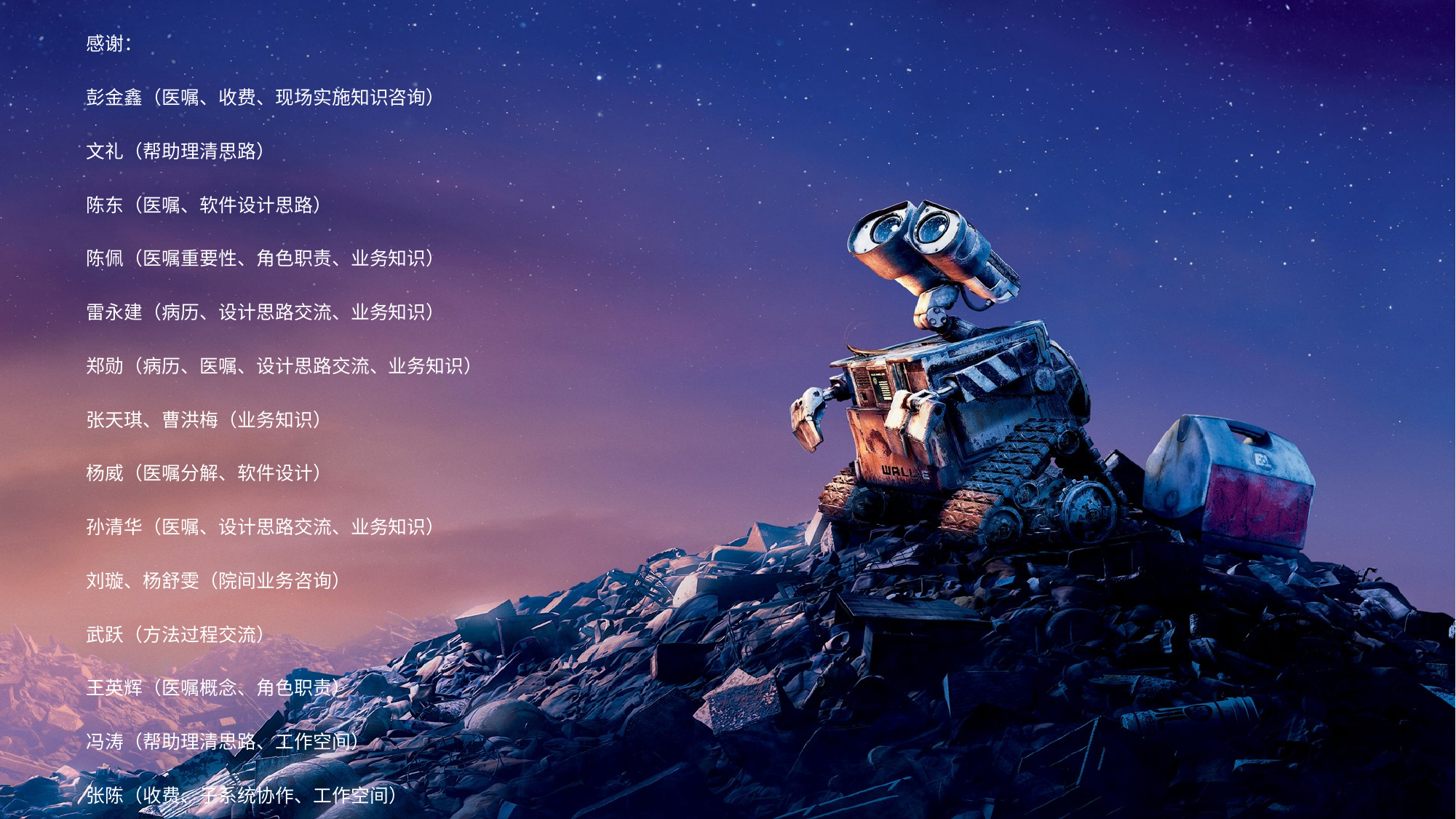

感谢：
彭金鑫（医嘱、收费、现场实施知识咨询）
文礼（帮助理清思路）
陈东（医嘱、软件设计思路）
陈佩（医嘱重要性、角色职责、业务知识）
雷永建（病历、设计思路交流、业务知识）
郑勋（病历、医嘱、设计思路交流、业务知识）
张天琪、曹洪梅（业务知识）
杨威（医嘱分解、软件设计）
孙清华（医嘱、设计思路交流、业务知识）
刘璇、杨舒雯（院间业务咨询）
武跃（方法过程交流）
王英辉（医嘱概念、角色职责）
冯涛（帮助理清思路、工作空间）
张陈（收费、子系统协作、工作空间）